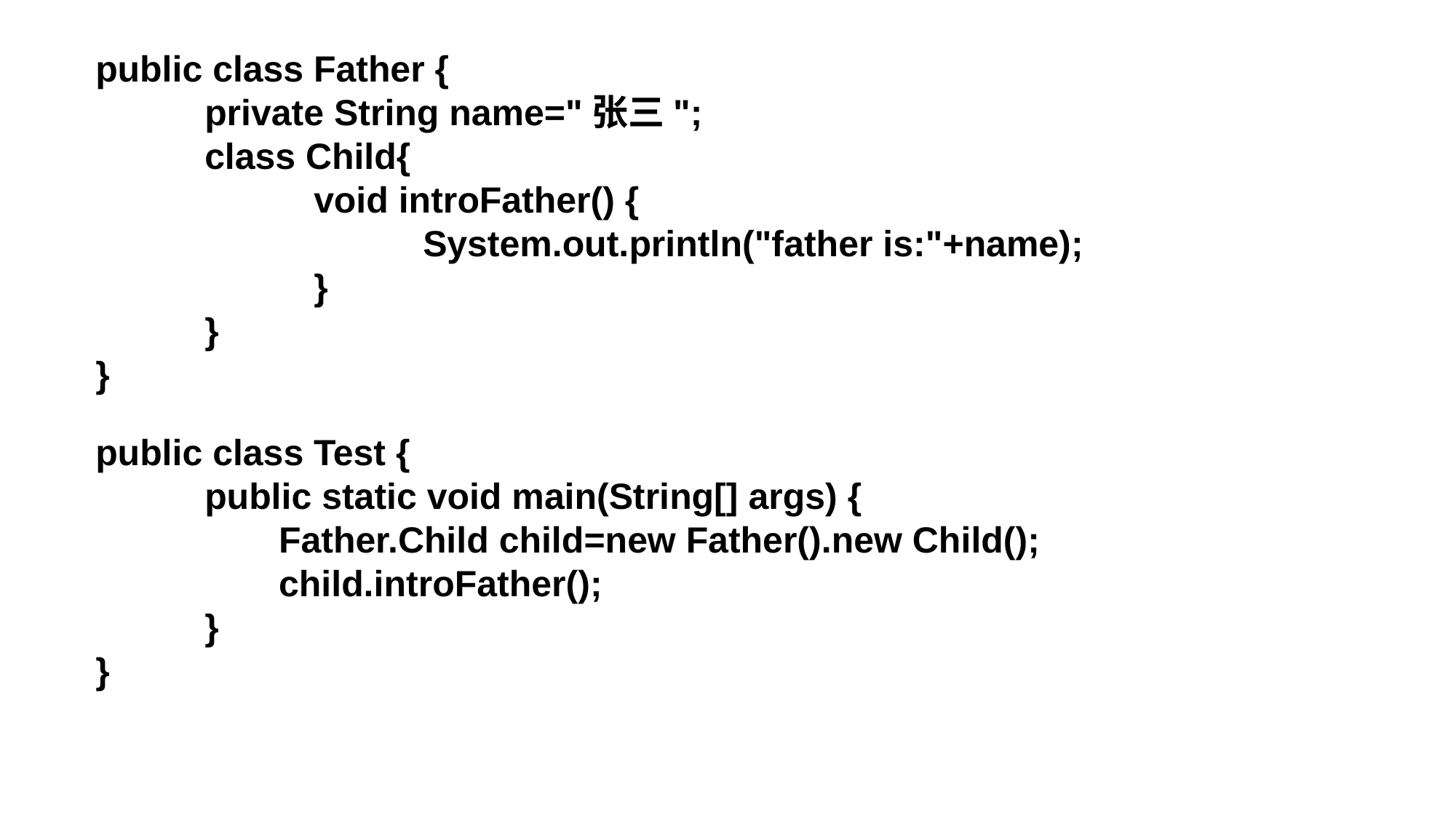

public class Father {
	private String name="张三";
	class Child{
		void introFather() {
			System.out.println("father is:"+name);
		}
	}
}
public class Test {
	public static void main(String[] args) {
                  Father.Child child=new Father().new Child();
                  child.introFather();
	}
}